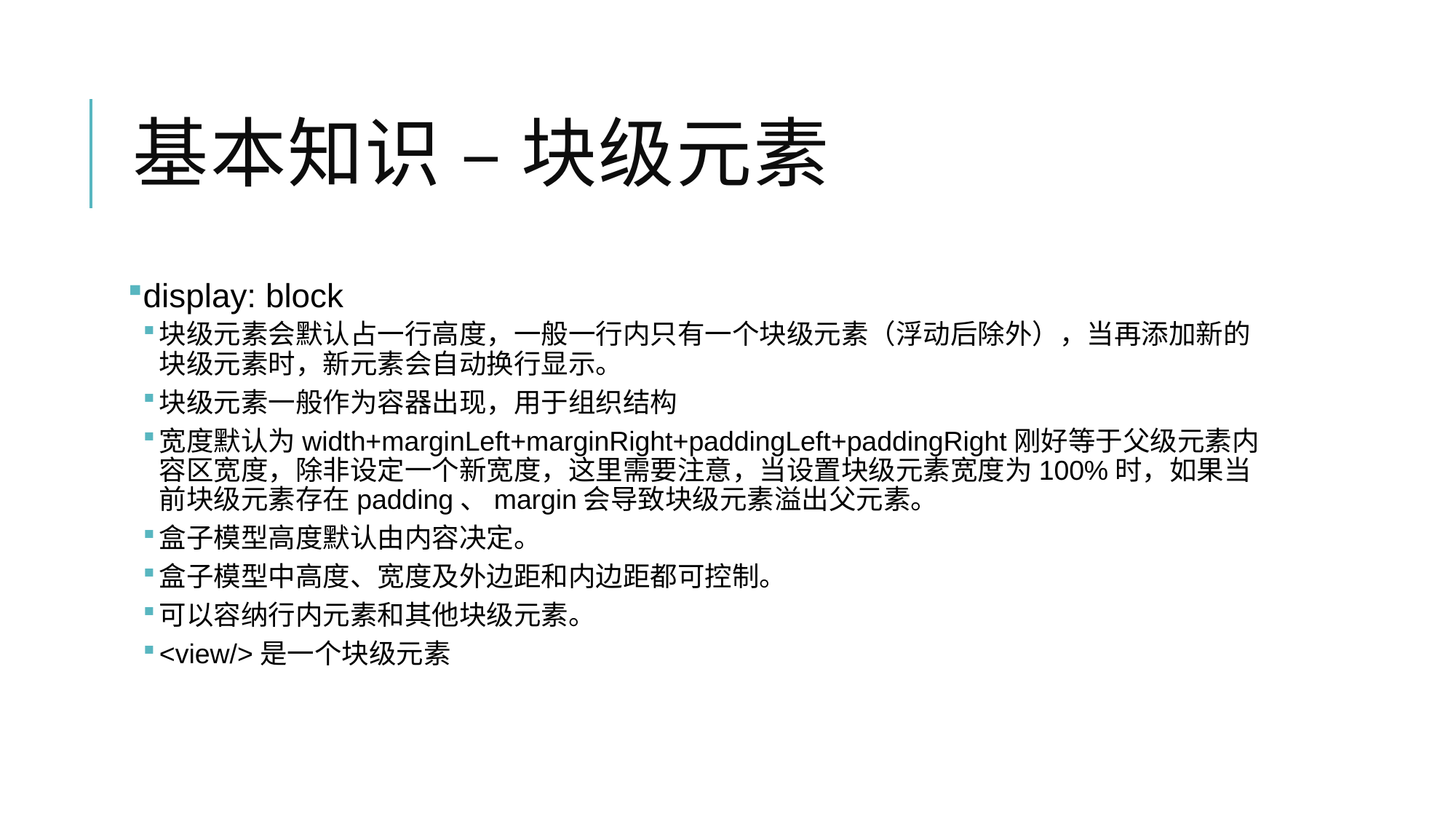

# 基本知识 – 块级元素
display: block
块级元素会默认占一行高度，一般一行内只有一个块级元素（浮动后除外），当再添加新的块级元素时，新元素会自动换行显示。
块级元素一般作为容器出现，用于组织结构
宽度默认为width+marginLeft+marginRight+paddingLeft+paddingRight刚好等于父级元素内容区宽度，除非设定一个新宽度，这里需要注意，当设置块级元素宽度为100%时，如果当前块级元素存在padding、margin会导致块级元素溢出父元素。
盒子模型高度默认由内容决定。
盒子模型中高度、宽度及外边距和内边距都可控制。
可以容纳行内元素和其他块级元素。
<view/>是一个块级元素